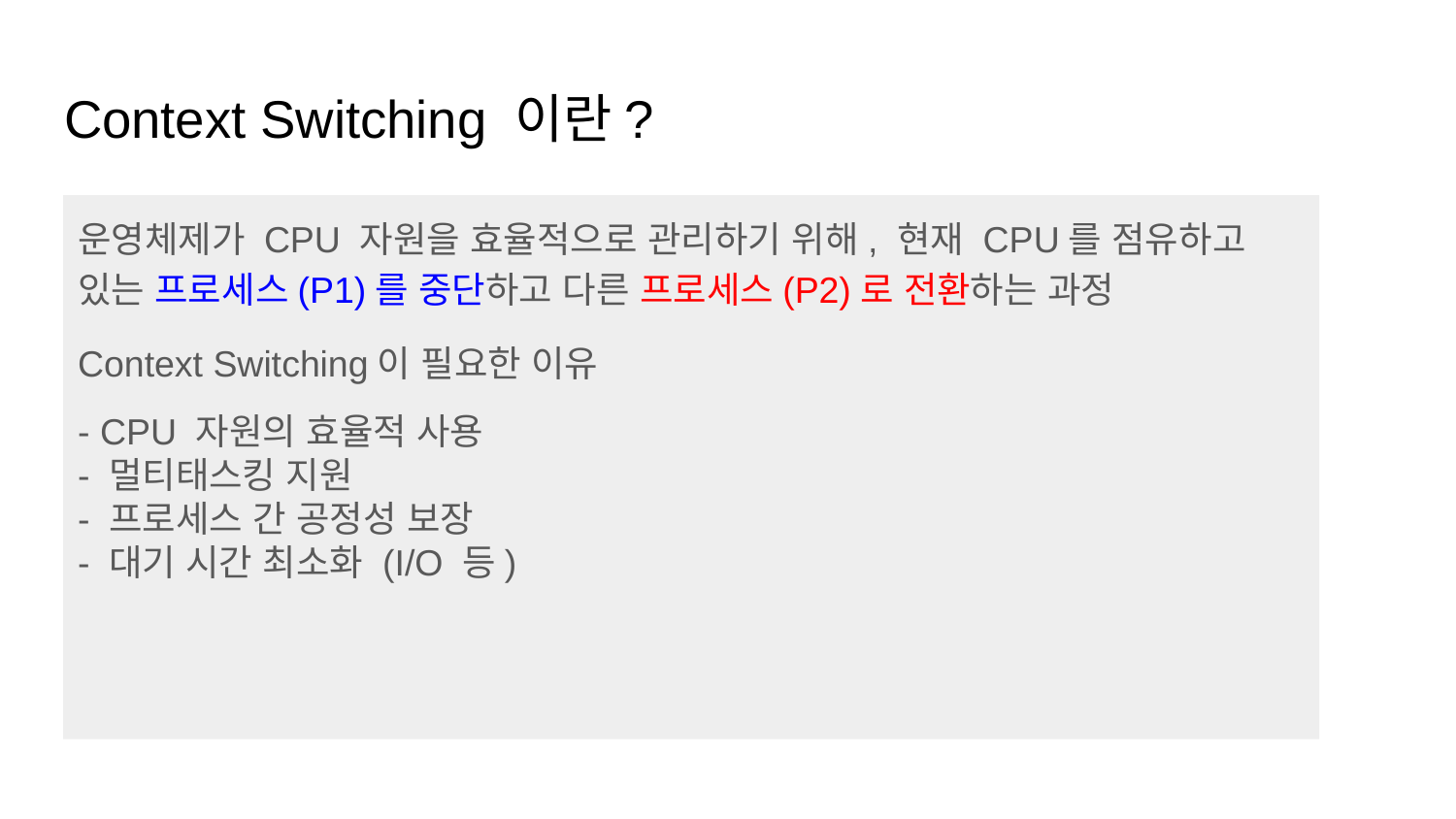

# Context Switching 이란?
운영체제가 CPU 자원을 효율적으로 관리하기 위해, 현재 CPU를 점유하고 있는 프로세스(P1)를 중단하고 다른 프로세스(P2)로 전환하는 과정
Context Switching이 필요한 이유
- CPU 자원의 효율적 사용
- 멀티태스킹 지원
- 프로세스 간 공정성 보장
- 대기 시간 최소화 (I/O 등)